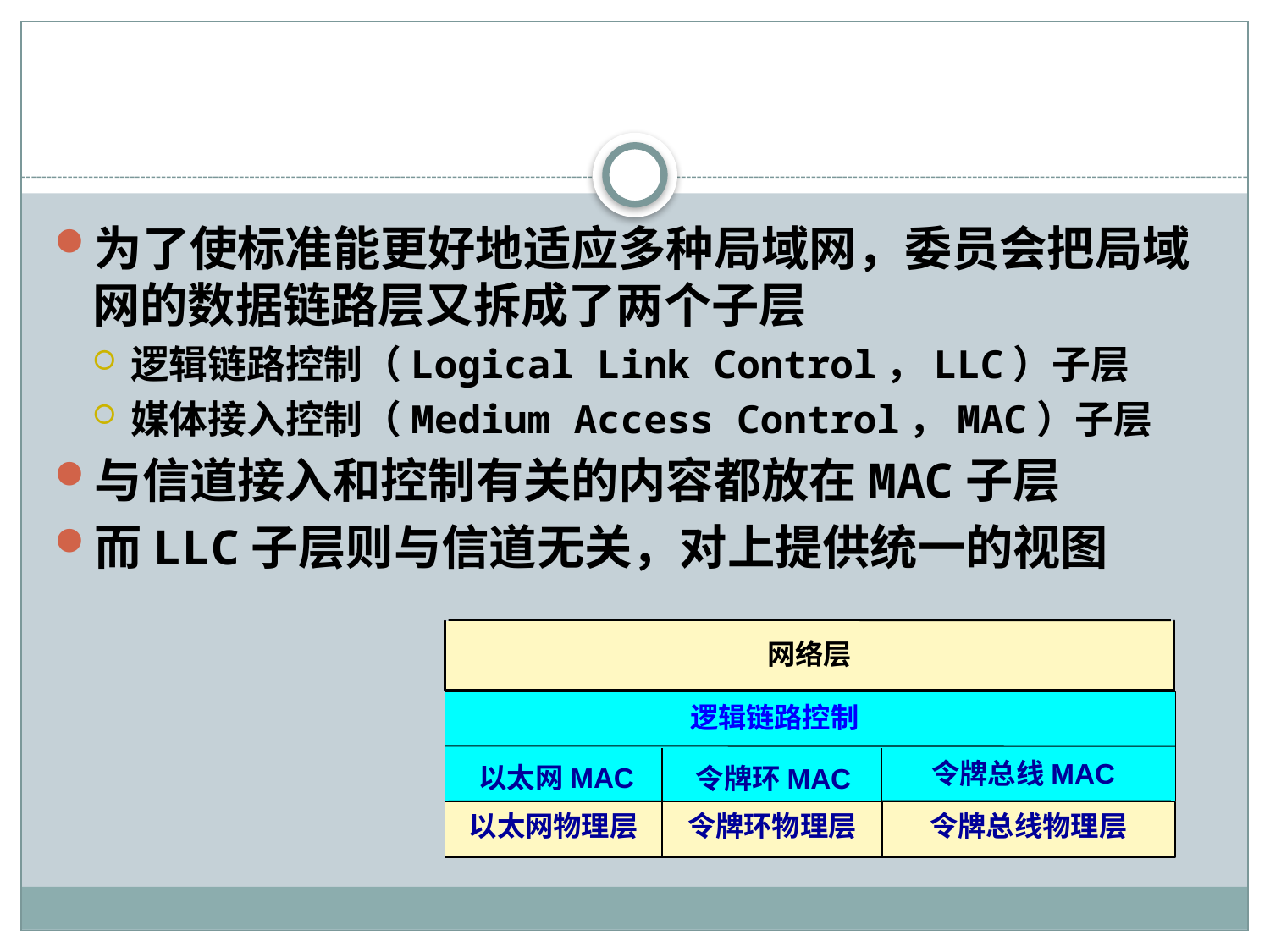

#
为了使标准能更好地适应多种局域网，委员会把局域网的数据链路层又拆成了两个子层
逻辑链路控制（Logical Link Control，LLC）子层
媒体接入控制（Medium Access Control，MAC）子层
与信道接入和控制有关的内容都放在MAC子层
而LLC子层则与信道无关，对上提供统一的视图

网络层

逻辑链路控制

以太网MAC
令牌环MAC
令牌总线MAC

以太网物理层
令牌总线物理层
令牌环物理层